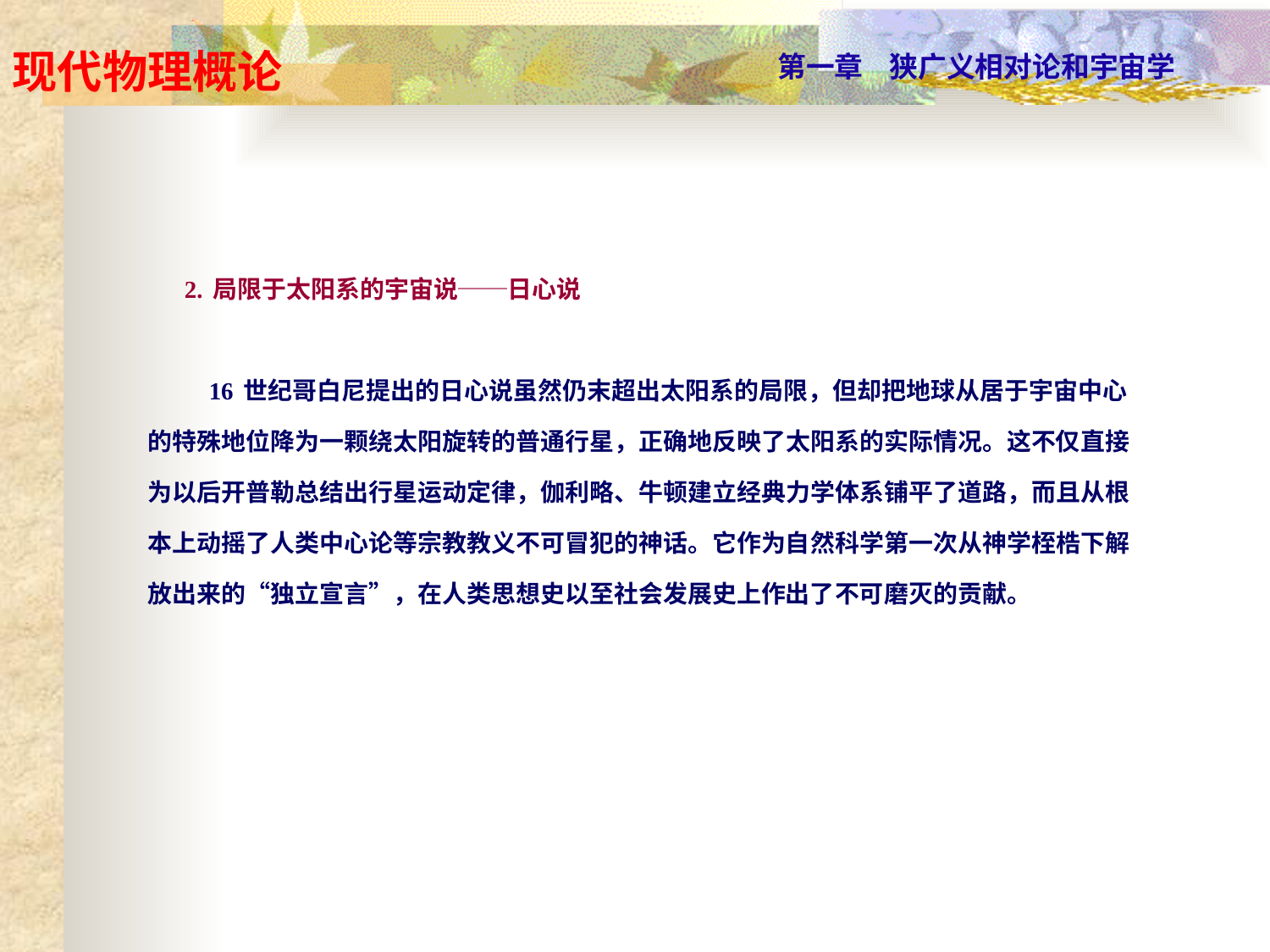

2.局限于太阳系的宇宙说──日心说

    16世纪哥白尼提出的日心说虽然仍末超出太阳系的局限，但却把地球从居于宇宙中心的特殊地位降为一颗绕太阳旋转的普通行星，正确地反映了太阳系的实际情况。这不仅直接为以后开普勒总结出行星运动定律，伽利略、牛顿建立经典力学体系铺平了道路，而且从根本上动摇了人类中心论等宗教教义不可冒犯的神话。它作为自然科学第一次从神学桎梏下解放出来的“独立宣言”，在人类思想史以至社会发展史上作出了不可磨灭的贡献。